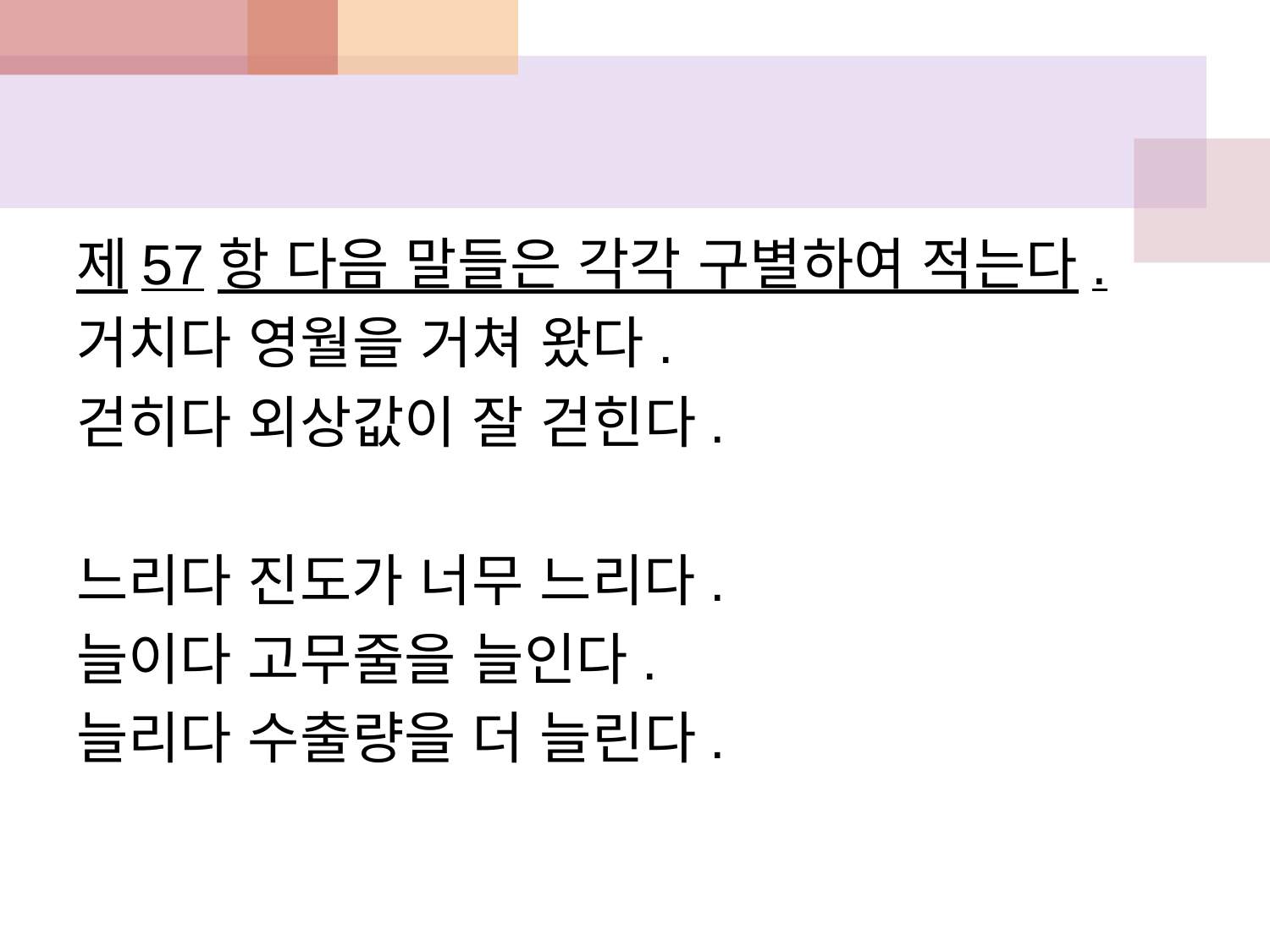

#
제57항 다음 말들은 각각 구별하여 적는다.
거치다 영월을 거쳐 왔다.
걷히다 외상값이 잘 걷힌다.

느리다 진도가 너무 느리다.
늘이다 고무줄을 늘인다.
늘리다 수출량을 더 늘린다.